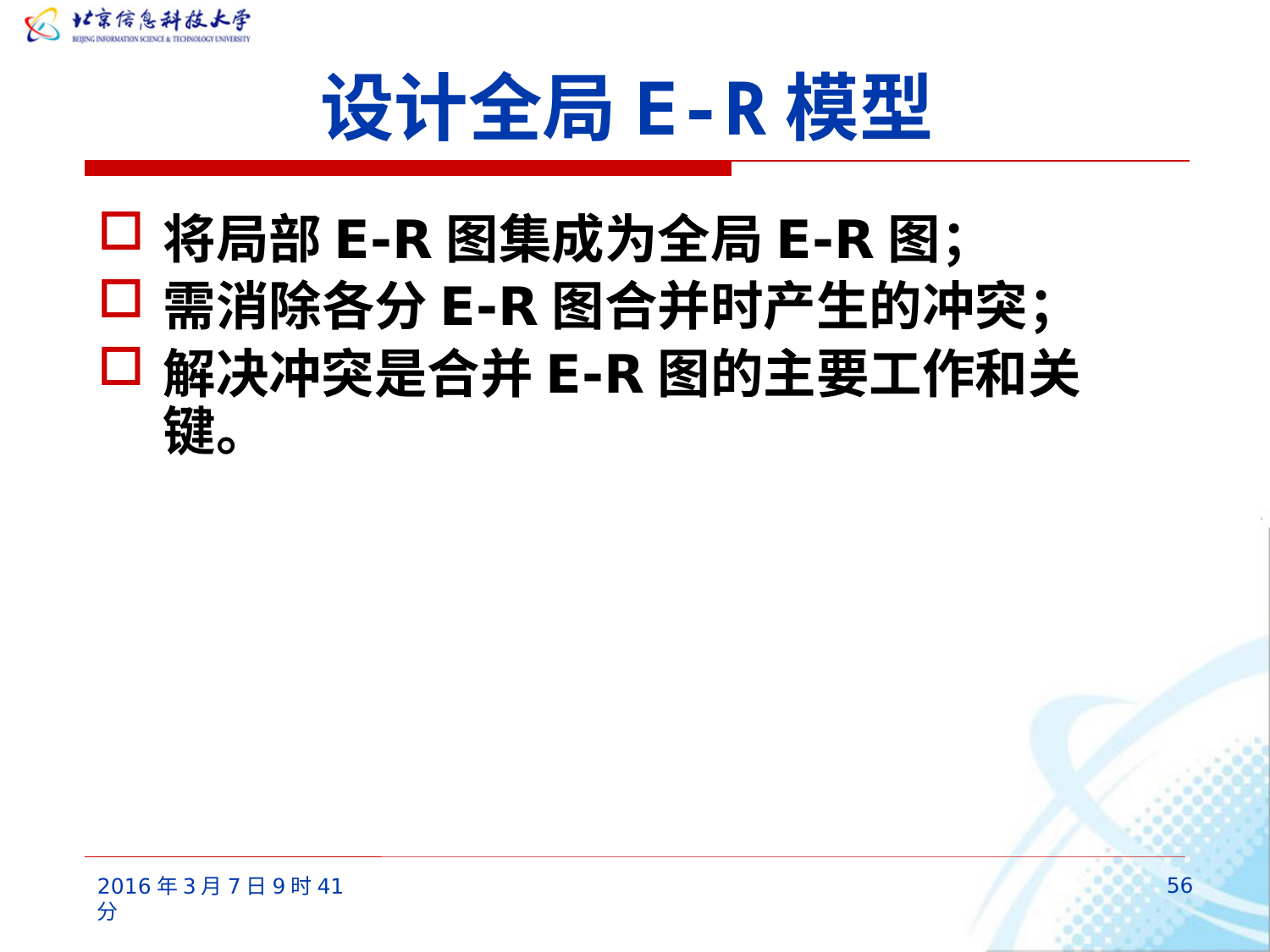

# 设计全局E-R模型
将局部E-R图集成为全局E-R图；
需消除各分E-R图合并时产生的冲突；
解决冲突是合并E-R图的主要工作和关键。
2016年3月7日9时41分